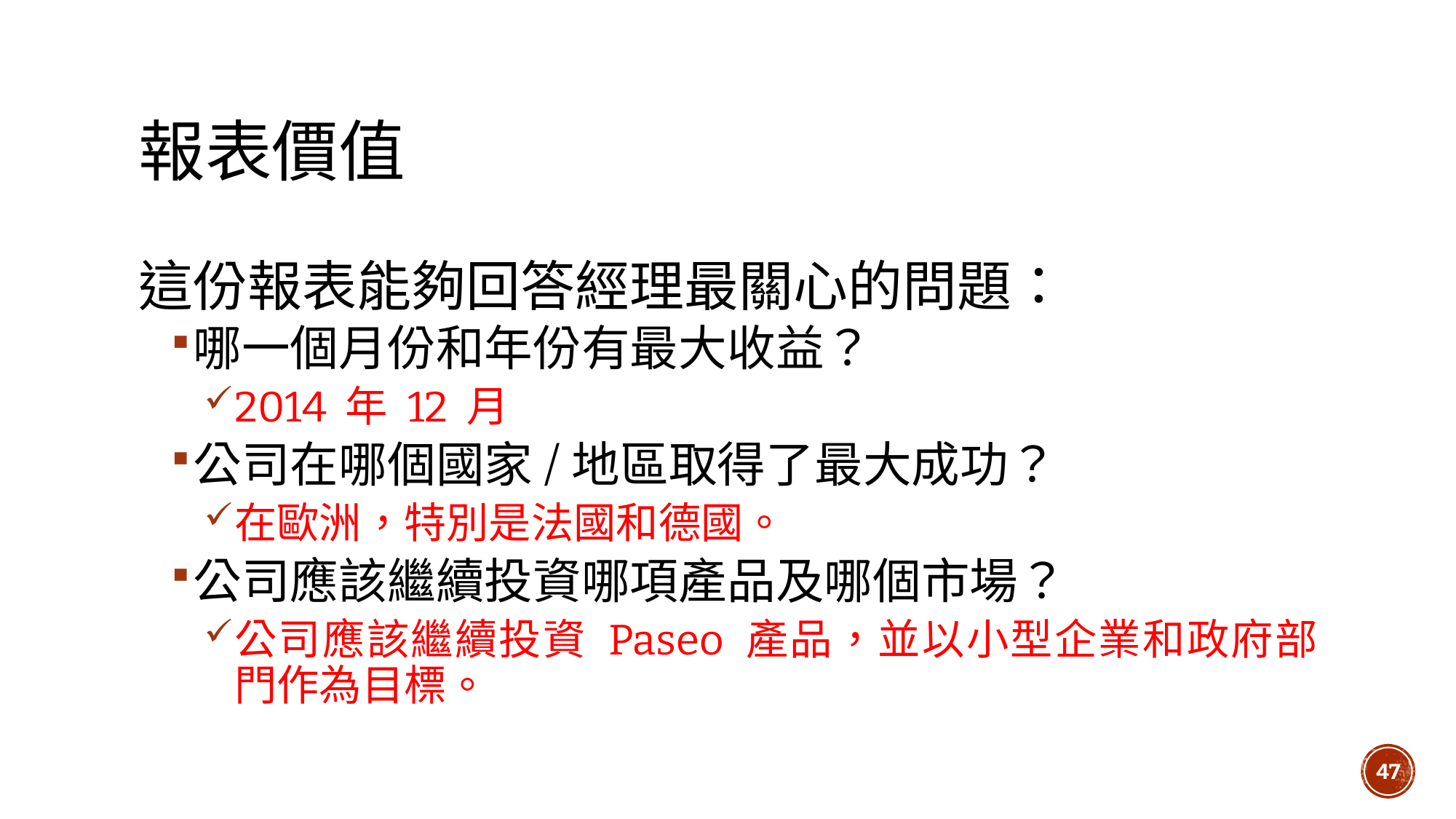

# 報表價值
這份報表能夠回答經理最關心的問題：
哪一個月份和年份有最大收益？
2014 年 12 月
公司在哪個國家/地區取得了最大成功？
在歐洲，特別是法國和德國。
公司應該繼續投資哪項產品及哪個市場？
公司應該繼續投資 Paseo 產品，並以小型企業和政府部門作為目標。

47